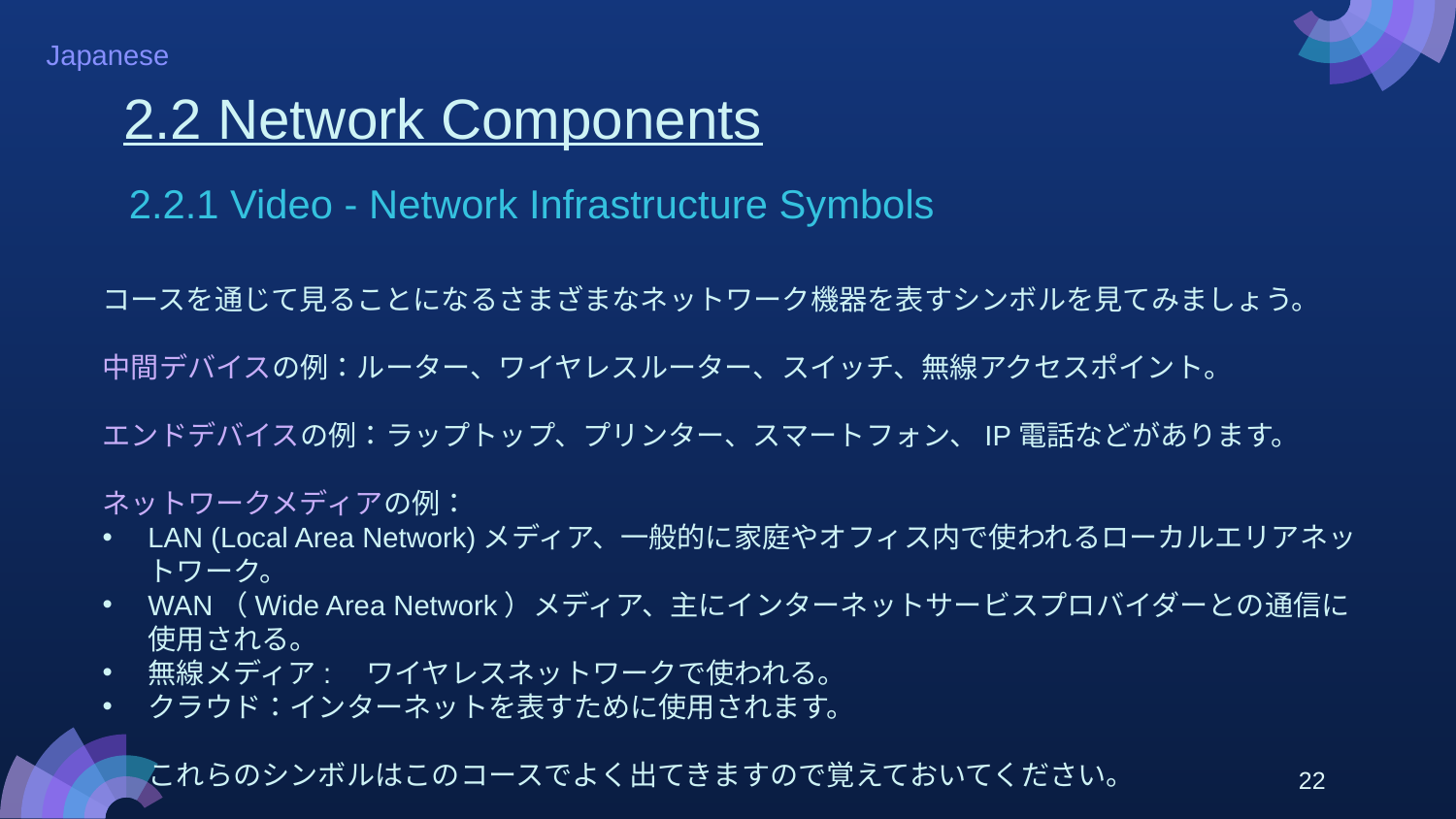

# 2.2 Network Components
2.2.1 Video - Network Infrastructure Symbols
コースを通じて見ることになるさまざまなネットワーク機器を表すシンボルを見てみましょう。
中間デバイスの例：ルーター、ワイヤレスルーター、スイッチ、無線アクセスポイント。

エンドデバイスの例：ラップトップ、プリンター、スマートフォン、IP電話などがあります。

ネットワークメディアの例：
LAN (Local Area Network)メディア、一般的に家庭やオフィス内で使われるローカルエリアネットワーク。
WAN（Wide Area Network）メディア、主にインターネットサービスプロバイダーとの通信に使用される。
無線メディア:　ワイヤレスネットワークで使われる。
クラウド：インターネットを表すために使用されます。
これらのシンボルはこのコースでよく出てきますので覚えておいてください。
22